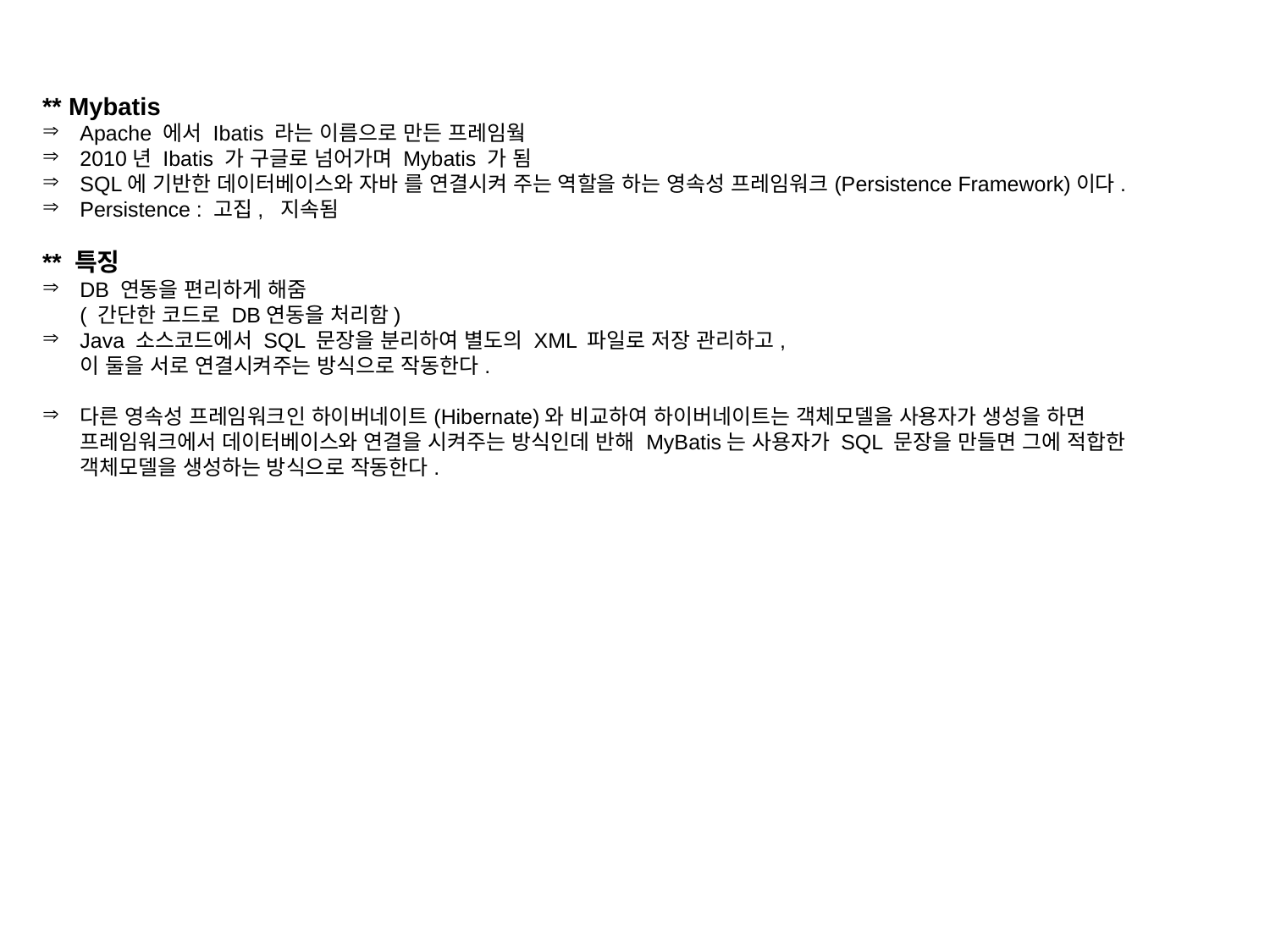

** Mybatis
Apache 에서 Ibatis 라는 이름으로 만든 프레임웤
2010년 Ibatis 가 구글로 넘어가며 Mybatis 가 됨
SQL에 기반한 데이터베이스와 자바 를 연결시켜 주는 역할을 하는 영속성 프레임워크(Persistence Framework)이다.
Persistence : 고집,  지속됨

** 특징
DB 연동을 편리하게 해줌
( 간단한 코드로 DB연동을 처리함)
Java 소스코드에서 SQL 문장을 분리하여 별도의 XML 파일로 저장 관리하고,
이 둘을 서로 연결시켜주는 방식으로 작동한다.
다른 영속성 프레임워크인 하이버네이트(Hibernate)와 비교하여 하이버네이트는 객체모델을 사용자가 생성을 하면 프레임워크에서 데이터베이스와 연결을 시켜주는 방식인데 반해 MyBatis는 사용자가 SQL 문장을 만들면 그에 적합한 객체모델을 생성하는 방식으로 작동한다.